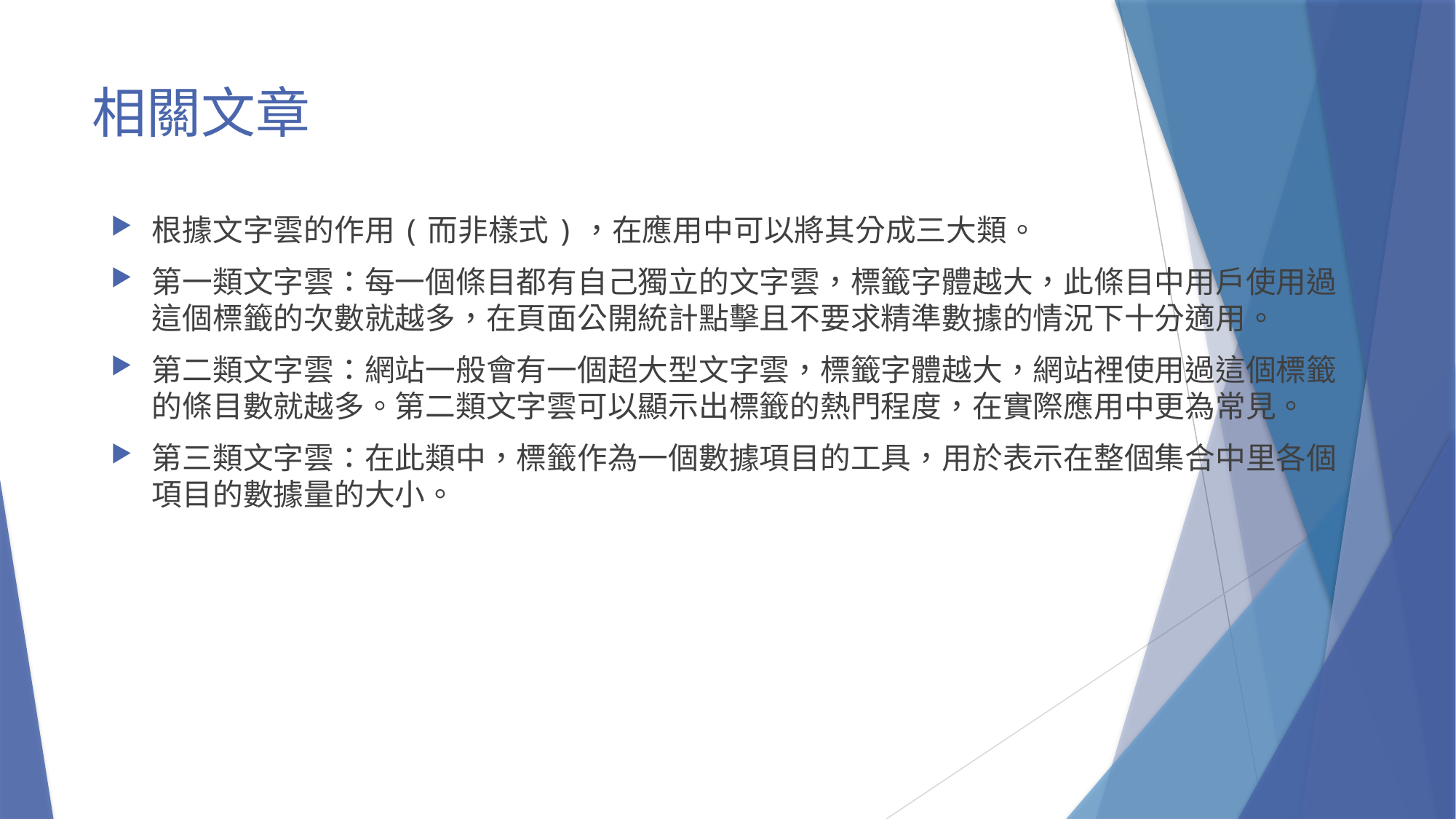

# 相關文章
根據文字雲的作用(而非樣式)，在應用中可以將其分成三大類。
第一類文字雲：每一個條目都有自己獨立的文字雲，標籤字體越大，此條目中用戶使用過這個標籤的次數就越多，在頁面公開統計點擊且不要求精準數據的情況下十分適用。
第二類文字雲：網站一般會有一個超大型文字雲，標籤字體越大，網站裡使用過這個標籤的條目數就越多。第二類文字雲可以顯示出標籤的熱門程度，在實際應用中更為常見。
第三類文字雲：在此類中，標籤作為一個數據項目的工具，用於表示在整個集合中里各個項目的數據量的大小。